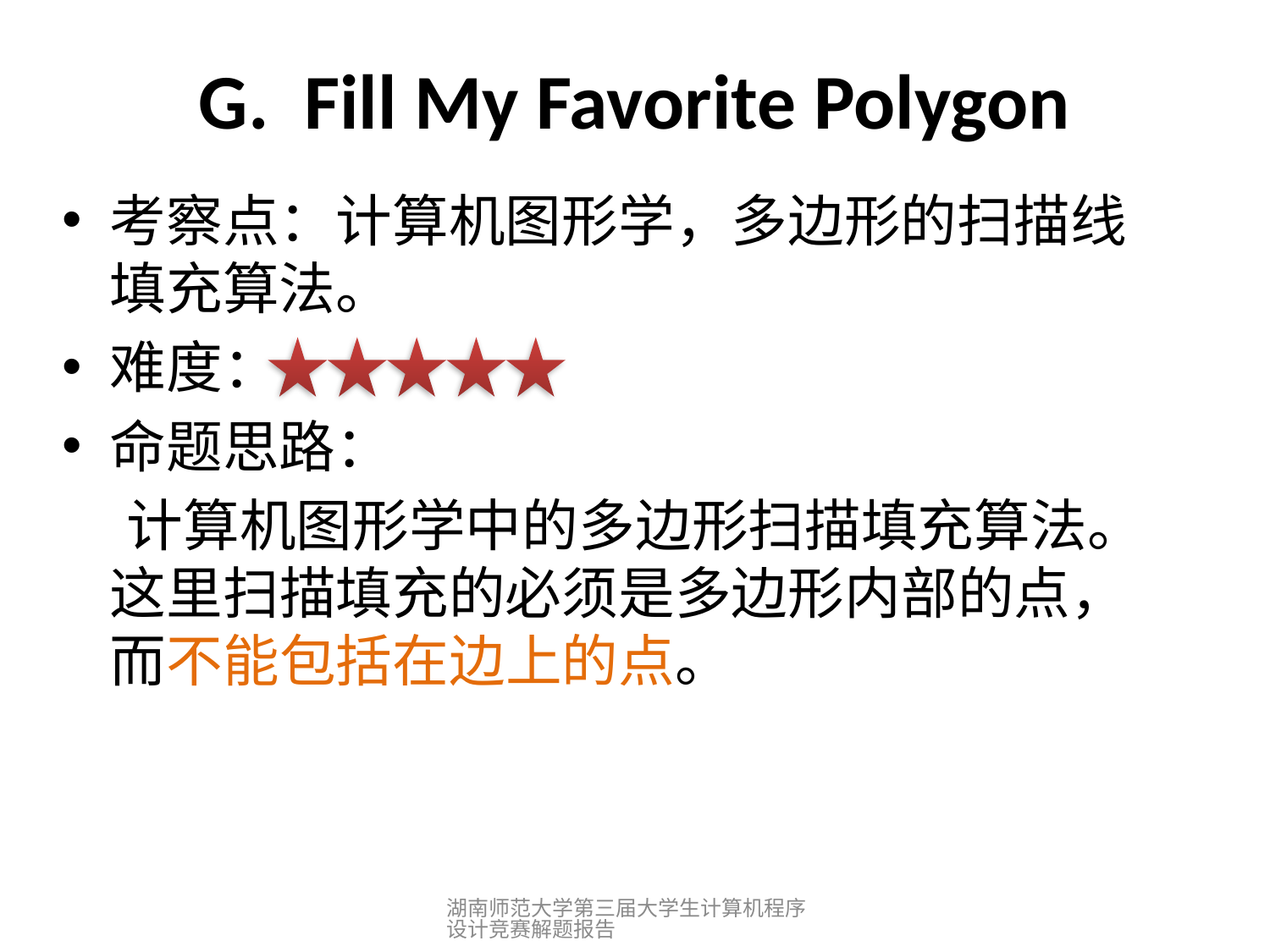

# G.  Fill My Favorite Polygon
考察点：计算机图形学，多边形的扫描线填充算法。
难度：
命题思路：
    计算机图形学中的多边形扫描填充算法。这里扫描填充的必须是多边形内部的点，而不能包括在边上的点。

湖南师范大学第三届大学生计算机程序设计竞赛解题报告